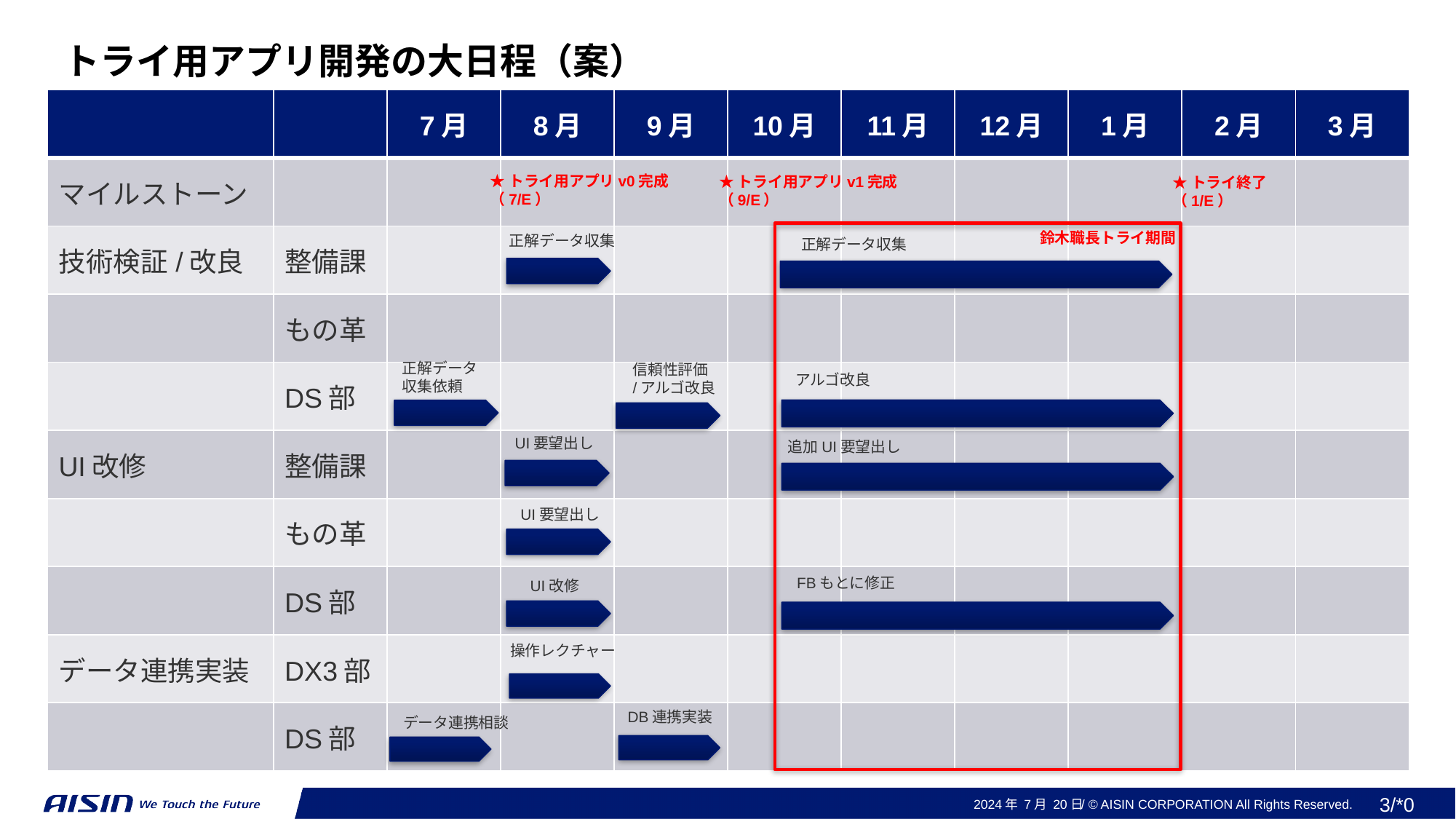

トライ用アプリ開発の大日程（案）
|  |  | 7月 | 8月 | 9月 | 10月 | 11月 | 12月 | 1月 | 2月 | 3月 |
| --- | --- | --- | --- | --- | --- | --- | --- | --- | --- | --- |
| マイルストーン |  |  |  |  |  |  |  |  |  |  |
| 技術検証/改良 | 整備課 |  |  |  |  |  |  |  |  |  |
|  | もの革 |  |  |  |  |  |  |  |  |  |
|  | DS部 |  |  |  |  |  |  |  |  |  |
| UI改修 | 整備課 |  |  |  |  |  |  |  |  |  |
|  | もの革 |  |  |  |  |  |  |  |  |  |
|  | DS部 |  |  |  |  |  |  |  |  |  |
| データ連携実装 | DX3部 |  |  |  |  |  |  |  |  |  |
|  | DS部 |  |  |  |  |  |  |  |  |  |

★トライ用アプリv0完成
（7/E）
★トライ用アプリv1完成
（9/E）
★トライ終了
（1/E）
鈴木職長トライ期間

正解データ収集
正解データ収集

正解データ
収集依頼
信頼性評価
/アルゴ改良
アルゴ改良

UI要望出し
追加UI要望出し

UI要望出し

FBもとに修正
UI改修

操作レクチャー

DB連携実装
データ連携相談

2024年 7月 20日